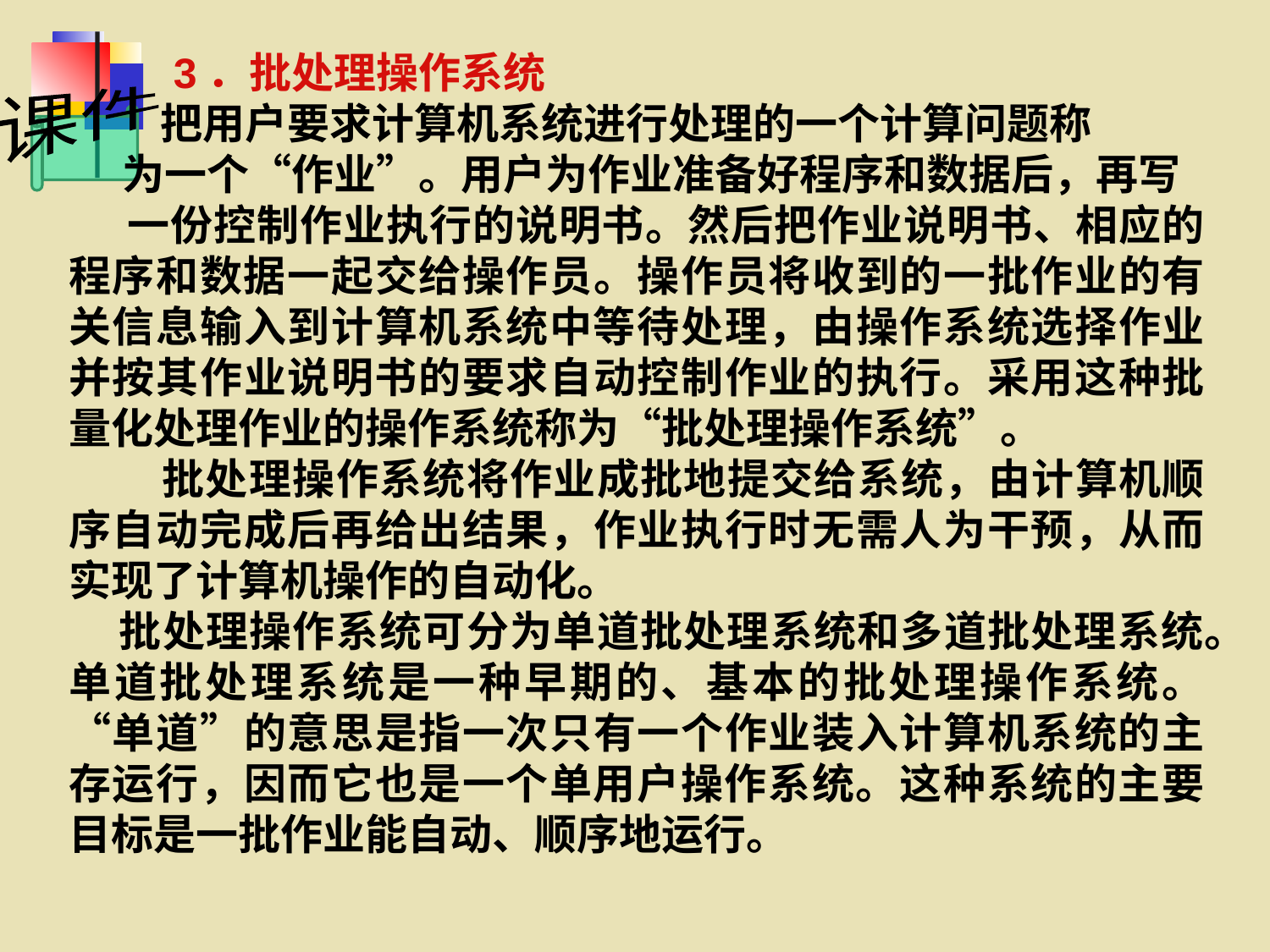

3．批处理操作系统
          把用户要求计算机系统进行处理的一个计算问题称
      为一个“作业”。用户为作业准备好程序和数据后，再写
      一份控制作业执行的说明书。然后把作业说明书、相应的程序和数据一起交给操作员。操作员将收到的一批作业的有关信息输入到计算机系统中等待处理，由操作系统选择作业并按其作业说明书的要求自动控制作业的执行。采用这种批量化处理作业的操作系统称为“批处理操作系统”。
         批处理操作系统将作业成批地提交给系统，由计算机顺序自动完成后再给出结果，作业执行时无需人为干预，从而实现了计算机操作的自动化。
     批处理操作系统可分为单道批处理系统和多道批处理系统。单道批处理系统是一种早期的、基本的批处理操作系统。“单道”的意思是指一次只有一个作业装入计算机系统的主存运行，因而它也是一个单用户操作系统。这种系统的主要目标是一批作业能自动、顺序地运行。